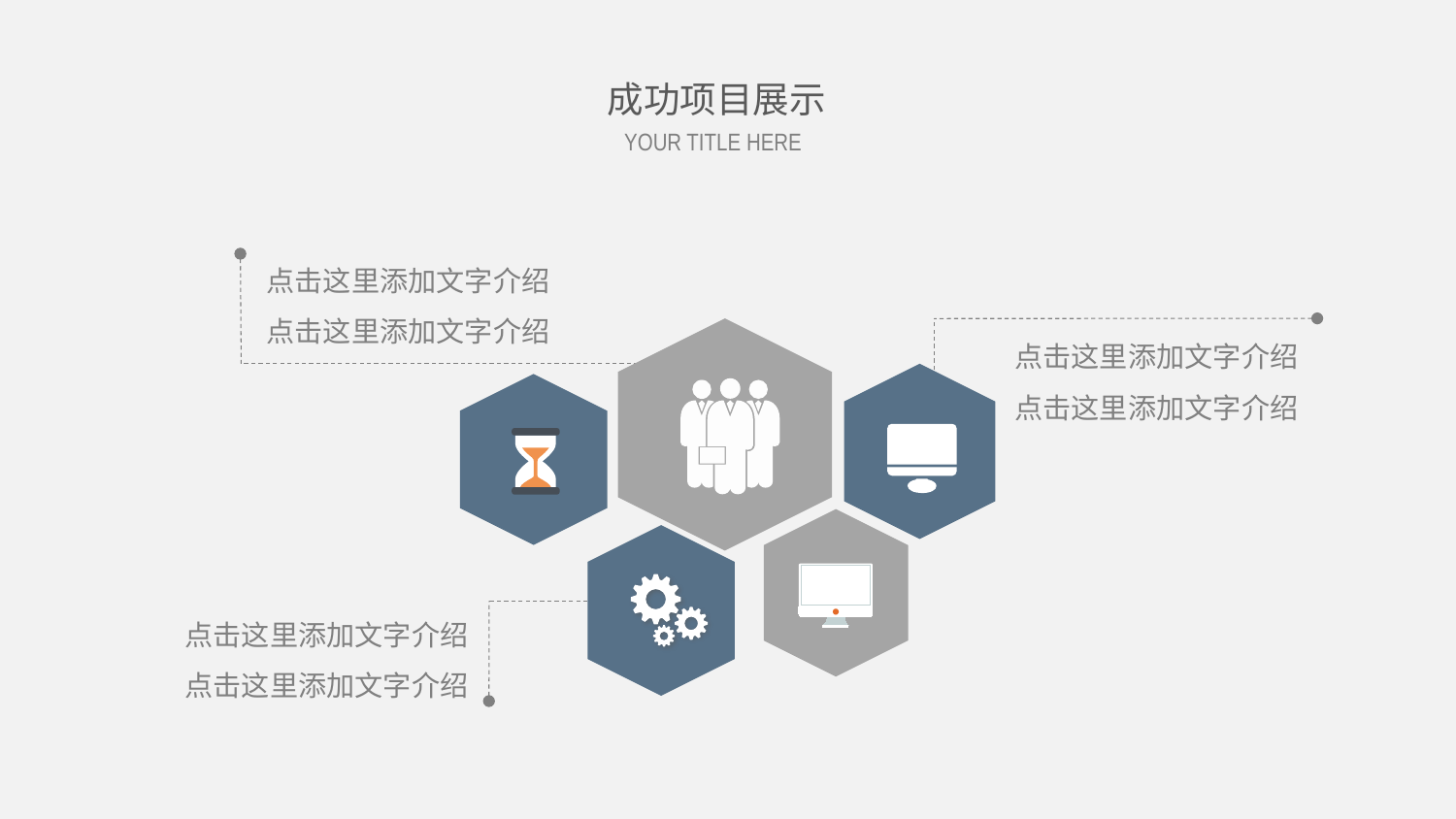

成功项目展示
YOUR TITLE HERE
点击这里添加文字介绍
点击这里添加文字介绍
点击这里添加文字介绍
点击这里添加文字介绍

点击这里添加文字介绍
点击这里添加文字介绍